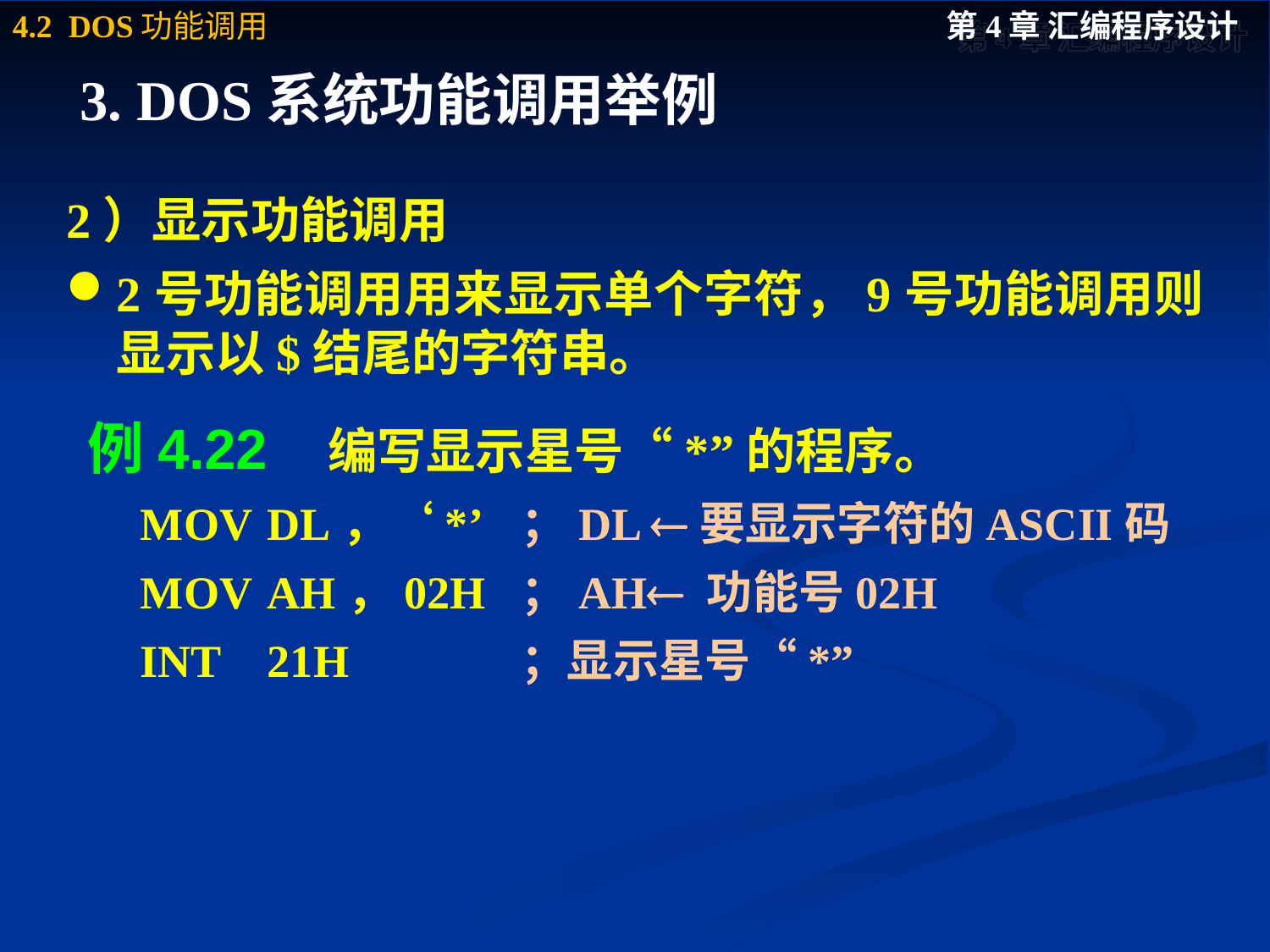

# 3. DOS系统功能调用举例
2）显示功能调用
2号功能调用用来显示单个字符，9号功能调用则显示以$结尾的字符串。
 例4.22   编写显示星号“*”的程序。
	MOV	DL，‘*’	；DL ←要显示字符的ASCII码
	MOV	AH，02H	；AH← 功能号02H
	INT	21H		；显示星号“*”